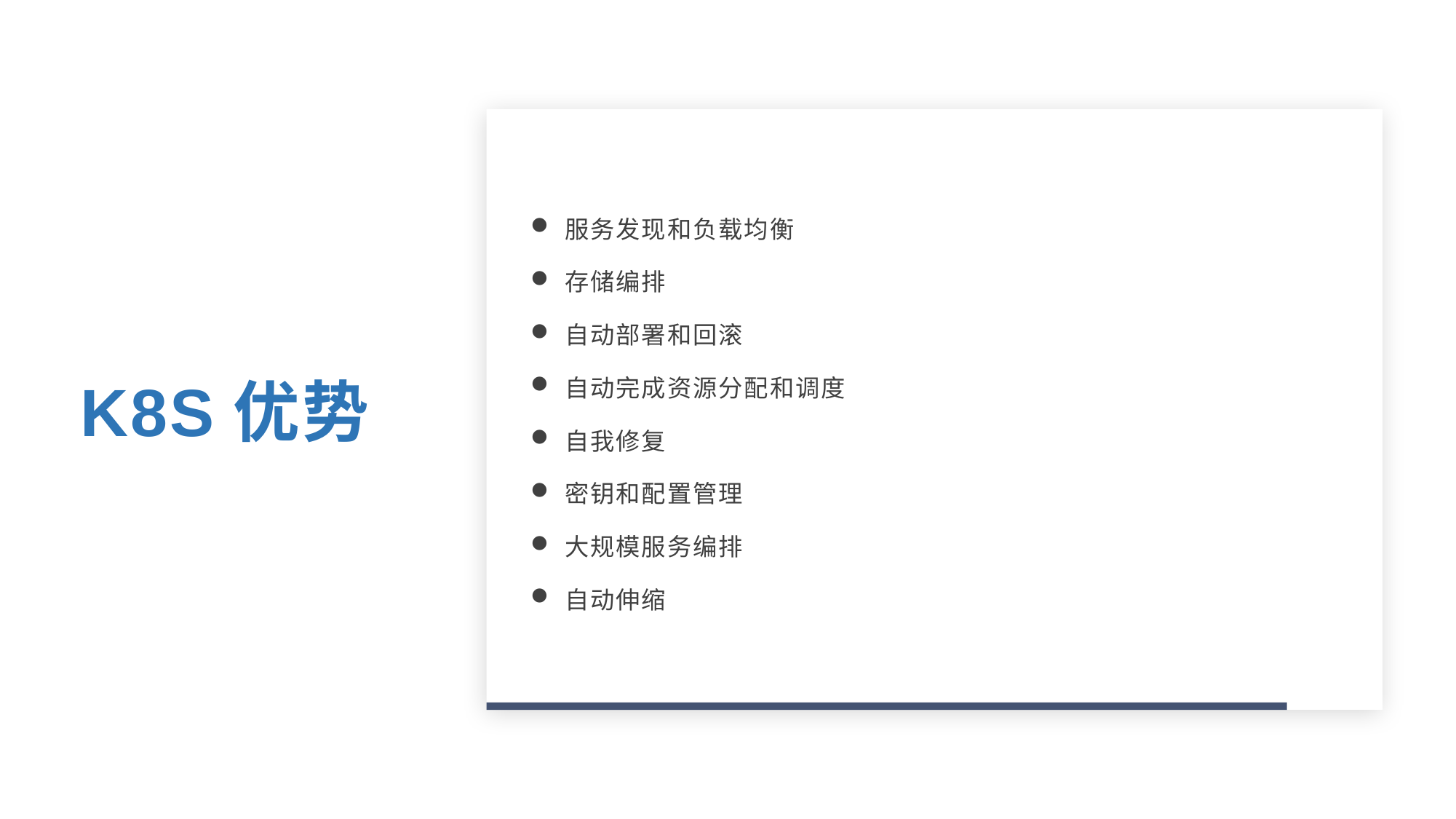

服务发现和负载均衡
存储编排
自动部署和回滚
自动完成资源分配和调度
自我修复
密钥和配置管理
大规模服务编排
自动伸缩
K8S优势